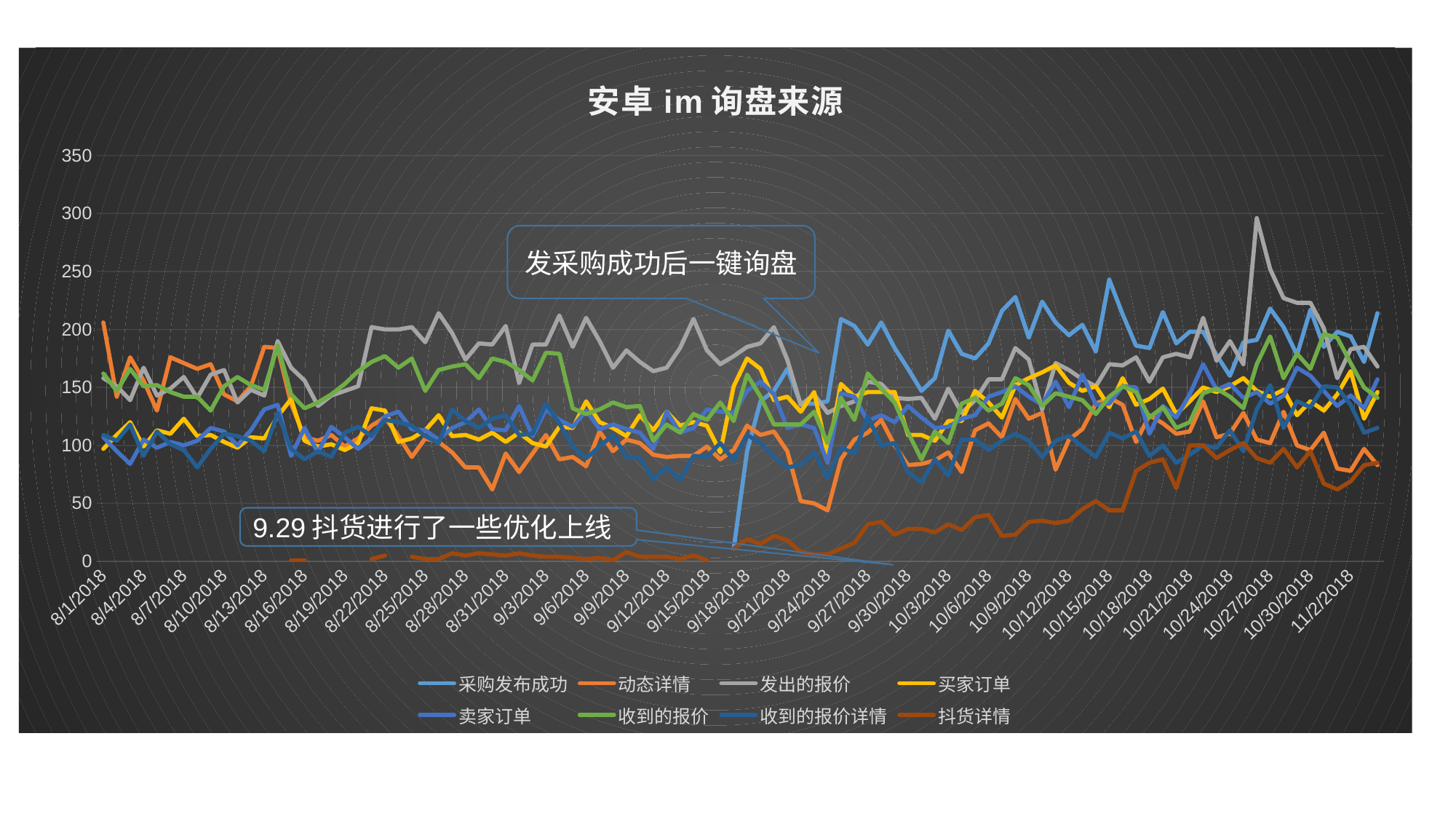

### Chart: 安卓im询盘来源

| Category | 采购发布成功 | 动态详情 | 发出的报价 | 买家订单 | 卖家订单 | 收到的报价 | 收到的报价详情 | 抖货详情 |
|---|---|---|---|---|---|---|---|---|
| 43313 | None | 206.0 | 158.0 | 97.0 | 107.0 | 162.0 | 109.0 | None |
| 43314 | None | 142.0 | 151.0 | 109.0 | 95.0 | 147.0 | 104.0 | None |
| 43315 | None | 176.0 | 139.0 | 120.0 | 84.0 | 166.0 | 118.0 | None |
| 43316 | None | 156.0 | 167.0 | 99.0 | 105.0 | 151.0 | 91.0 | None |
| 43317 | None | 130.0 | 143.0 | 113.0 | 98.0 | 152.0 | 112.0 | None |
| 43318 | None | 176.0 | 149.0 | 110.0 | 103.0 | 146.0 | 101.0 | None |
| 43319 | None | 171.0 | 159.0 | 123.0 | 100.0 | 142.0 | 96.0 | None |
| 43320 | None | 166.0 | 141.0 | 108.0 | 104.0 | 142.0 | 81.0 | None |
| 43321 | None | 170.0 | 161.0 | 109.0 | 115.0 | 130.0 | 97.0 | None |
| 43322 | None | 144.0 | 165.0 | 103.0 | 112.0 | 151.0 | 110.0 | None |
| 43323 | None | 138.0 | 137.0 | 98.0 | 100.0 | 159.0 | 108.0 | None |
| 43324 | None | 151.0 | 148.0 | 107.0 | 113.0 | 152.0 | 104.0 | None |
| 43325 | None | 185.0 | 143.0 | 106.0 | 131.0 | 148.0 | 95.0 | None |
| 43326 | None | 184.0 | 190.0 | 125.0 | 135.0 | 186.0 | 128.0 | None |
| 43327 | None | 136.0 | 167.0 | 140.0 | 91.0 | 144.0 | 97.0 | 1.0 |
| 43328 | None | 107.0 | 156.0 | 104.0 | 115.0 | 132.0 | 88.0 | 1.0 |
| 43329 | None | 104.0 | 134.0 | 99.0 | 94.0 | 137.0 | 95.0 | None |
| 43330 | None | 109.0 | 143.0 | 101.0 | 116.0 | 144.0 | 90.0 | None |
| 43331 | None | 99.0 | 147.0 | 96.0 | 107.0 | 153.0 | 111.0 | None |
| 43332 | None | 106.0 | 151.0 | 102.0 | 97.0 | 164.0 | 116.0 | None |
| 43333 | None | 117.0 | 202.0 | 132.0 | 106.0 | 172.0 | 108.0 | 2.0 |
| 43334 | None | 124.0 | 200.0 | 130.0 | 125.0 | 177.0 | 122.0 | 5.0 |
| 43335 | None | 108.0 | 200.0 | 103.0 | 129.0 | 167.0 | 120.0 | None |
| 43336 | None | 90.0 | 202.0 | 106.0 | 114.0 | 175.0 | 117.0 | 4.0 |
| 43337 | None | 106.0 | 189.0 | 113.0 | 113.0 | 147.0 | 108.0 | 2.0 |
| 43338 | None | 103.0 | 214.0 | 126.0 | 105.0 | 165.0 | 102.0 | 2.0 |
| 43339 | None | 94.0 | 197.0 | 108.0 | 115.0 | 168.0 | 131.0 | 7.0 |
| 43340 | None | 81.0 | 174.0 | 109.0 | 120.0 | 170.0 | 121.0 | 5.0 |
| 43341 | None | 81.0 | 188.0 | 105.0 | 131.0 | 158.0 | 115.0 | 7.0 |
| 43342 | None | 62.0 | 187.0 | 111.0 | 114.0 | 175.0 | 123.0 | 6.0 |
| 43343 | None | 93.0 | 203.0 | 103.0 | 113.0 | 172.0 | 126.0 | 5.0 |
| 43344 | None | 77.0 | 154.0 | 111.0 | 134.0 | 165.0 | 109.0 | 7.0 |
| 43345 | None | 93.0 | 187.0 | 102.0 | 108.0 | 156.0 | 110.0 | 5.0 |
| 43346 | None | 109.0 | 187.0 | 99.0 | 131.0 | 180.0 | 136.0 | 4.0 |
| 43347 | None | 88.0 | 212.0 | 116.0 | 122.0 | 179.0 | 119.0 | 4.0 |
| 43348 | None | 90.0 | 185.0 | 115.0 | 116.0 | 132.0 | 99.0 | 3.0 |
| 43349 | None | 82.0 | 210.0 | 138.0 | 130.0 | 127.0 | 89.0 | 2.0 |
| 43350 | None | 112.0 | 190.0 | 120.0 | 114.0 | 131.0 | 99.0 | 3.0 |
| 43351 | None | 95.0 | 167.0 | 115.0 | 118.0 | 137.0 | 109.0 | 1.0 |
| 43352 | None | 105.0 | 182.0 | 108.0 | 114.0 | 133.0 | 90.0 | 8.0 |
| 43353 | None | 102.0 | 172.0 | 126.0 | 111.0 | 134.0 | 89.0 | 4.0 |
| 43354 | None | 92.0 | 164.0 | 113.0 | 97.0 | 104.0 | 71.0 | 4.0 |
| 43355 | None | 90.0 | 167.0 | 129.0 | 129.0 | 118.0 | 81.0 | 4.0 |
| 43356 | None | 91.0 | 184.0 | 117.0 | 111.0 | 111.0 | 70.0 | 2.0 |
| 43357 | None | 91.0 | 209.0 | 120.0 | 115.0 | 127.0 | 91.0 | 5.0 |
| 43358 | None | 99.0 | 182.0 | 117.0 | 131.0 | 122.0 | 90.0 | 1.0 |
| 43359 | None | 88.0 | 170.0 | 94.0 | 129.0 | 137.0 | 102.0 | None |
| 43360 | 11.0 | 96.0 | 177.0 | 151.0 | 128.0 | 121.0 | 87.0 | 11.0 |
| 43361 | 95.0 | 117.0 | 185.0 | 175.0 | 147.0 | 161.0 | 109.0 | 19.0 |
| 43362 | 138.0 | 109.0 | 188.0 | 166.0 | 155.0 | 142.0 | 102.0 | 15.0 |
| 43363 | 147.0 | 112.0 | 202.0 | 139.0 | 144.0 | 118.0 | 90.0 | 22.0 |
| 43364 | 166.0 | 95.0 | 174.0 | 142.0 | 115.0 | 118.0 | 81.0 | 18.0 |
| 43365 | 136.0 | 52.0 | 135.0 | 129.0 | 118.0 | 118.0 | 83.0 | 8.0 |
| 43366 | 136.0 | 50.0 | 144.0 | 146.0 | 115.0 | 129.0 | 94.0 | 6.0 |
| 43367 | 138.0 | 44.0 | 128.0 | 92.0 | 85.0 | 102.0 | 72.0 | 6.0 |
| 43368 | 209.0 | 88.0 | 134.0 | 153.0 | 145.0 | 141.0 | 98.0 | 11.0 |
| 43369 | 203.0 | 105.0 | 138.0 | 142.0 | 142.0 | 122.0 | 93.0 | 16.0 |
| 43370 | 187.0 | 111.0 | 155.0 | 146.0 | 121.0 | 162.0 | 125.0 | 32.0 |
| 43371 | 206.0 | 122.0 | 153.0 | 146.0 | 126.0 | 149.0 | 100.0 | 34.0 |
| 43372 | 184.0 | 100.0 | 141.0 | 146.0 | 120.0 | 137.0 | 102.0 | 23.0 |
| 43373 | 166.0 | 83.0 | 140.0 | 109.0 | 134.0 | 111.0 | 77.0 | 28.0 |
| 43374 | 147.0 | 84.0 | 141.0 | 109.0 | 124.0 | 88.0 | 68.0 | 28.0 |
| 43375 | 158.0 | 87.0 | 123.0 | 104.0 | 115.0 | 112.0 | 88.0 | 25.0 |
| 43376 | 199.0 | 94.0 | 149.0 | 121.0 | 116.0 | 102.0 | 74.0 | 32.0 |
| 43377 | 179.0 | 77.0 | 128.0 | 121.0 | 123.0 | 136.0 | 105.0 | 27.0 |
| 43378 | 175.0 | 113.0 | 139.0 | 147.0 | 126.0 | 141.0 | 105.0 | 38.0 |
| 43379 | 188.0 | 119.0 | 157.0 | 137.0 | 142.0 | 130.0 | 96.0 | 40.0 |
| 43380 | 216.0 | 107.0 | 157.0 | 124.0 | 146.0 | 136.0 | 104.0 | 22.0 |
| 43381 | 228.0 | 140.0 | 184.0 | 152.0 | 151.0 | 158.0 | 110.0 | 23.0 |
| 43382 | 193.0 | 123.0 | 174.0 | 158.0 | 142.0 | 152.0 | 104.0 | 34.0 |
| 43383 | 224.0 | 128.0 | 131.0 | 163.0 | 135.0 | 134.0 | 90.0 | 35.0 |
| 43384 | 206.0 | 79.0 | 171.0 | 169.0 | 155.0 | 145.0 | 104.0 | 33.0 |
| 43385 | 195.0 | 105.0 | 165.0 | 154.0 | 133.0 | 142.0 | 108.0 | 35.0 |
| 43386 | 204.0 | 114.0 | 157.0 | 147.0 | 161.0 | 139.0 | 99.0 | 45.0 |
| 43387 | 181.0 | 136.0 | 151.0 | 151.0 | 135.0 | 127.0 | 90.0 | 52.0 |
| 43388 | 243.0 | 141.0 | 170.0 | 133.0 | 136.0 | 142.0 | 111.0 | 44.0 |
| 43389 | 213.0 | 135.0 | 169.0 | 158.0 | 151.0 | 151.0 | 106.0 | 44.0 |
| 43390 | 186.0 | 103.0 | 176.0 | 135.0 | 150.0 | 146.0 | 112.0 | 78.0 |
| 43391 | 184.0 | 126.0 | 155.0 | 140.0 | 110.0 | 124.0 | 91.0 | 85.0 |
| 43392 | 215.0 | 119.0 | 176.0 | 149.0 | 134.0 | 133.0 | 100.0 | 88.0 |
| 43393 | 188.0 | 110.0 | 179.0 | 127.0 | 124.0 | 115.0 | 85.0 | 63.0 |
| 43394 | 198.0 | 112.0 | 176.0 | 138.0 | 144.0 | 120.0 | 92.0 | 100.0 |
| 43395 | 198.0 | 138.0 | 210.0 | 150.0 | 170.0 | 145.0 | 100.0 | 100.0 |
| 43396 | 178.0 | 107.0 | 173.0 | 146.0 | 148.0 | 149.0 | 98.0 | 89.0 |
| 43397 | 160.0 | 110.0 | 190.0 | 151.0 | 153.0 | 142.0 | 113.0 | 96.0 |
| 43398 | 189.0 | 128.0 | 170.0 | 158.0 | 141.0 | 132.0 | 95.0 | 102.0 |
| 43399 | 191.0 | 105.0 | 296.0 | 147.0 | 146.0 | 170.0 | 131.0 | 89.0 |
| 43400 | 218.0 | 102.0 | 252.0 | 142.0 | 136.0 | 194.0 | 152.0 | 85.0 |
| 43401 | 202.0 | 129.0 | 227.0 | 148.0 | 143.0 | 158.0 | 115.0 | 97.0 |
| 43402 | 178.0 | 100.0 | 223.0 | 126.0 | 167.0 | 179.0 | 138.0 | 81.0 |
| 43403 | 217.0 | 96.0 | 223.0 | 138.0 | 160.0 | 166.0 | 133.0 | 95.0 |
| 43404 | 185.0 | 111.0 | 201.0 | 130.0 | 147.0 | 196.0 | 151.0 | 67.0 |
| 43405 | 198.0 | 80.0 | 158.0 | 144.0 | 134.0 | 193.0 | 150.0 | 62.0 |
| 43406 | 194.0 | 78.0 | 183.0 | 164.0 | 143.0 | 171.0 | 135.0 | 69.0 |
| 43407 | 172.0 | 97.0 | 185.0 | 123.0 | 132.0 | 150.0 | 111.0 | 83.0 |
| 43408 | 214.0 | 83.0 | 168.0 | 146.0 | 157.0 | 141.0 | 115.0 | 85.0 |
发采购成功后一键询盘
9.29抖货进行了一些优化上线